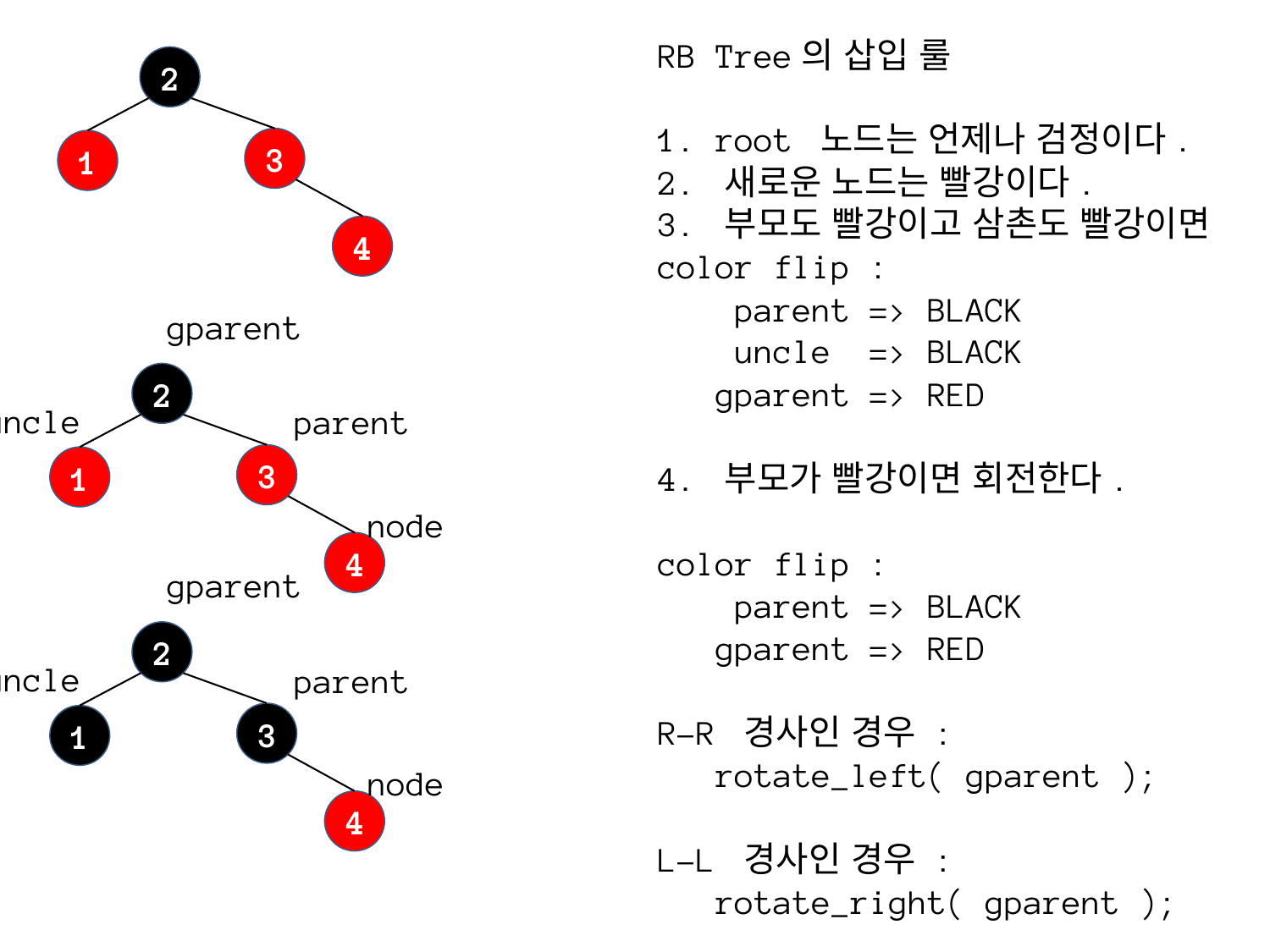

RB Tree의 삽입 룰

1. root 노드는 언제나 검정이다.
2. 새로운 노드는 빨강이다.
3. 부모도 빨강이고 삼촌도 빨강이면
color flip :
    parent => BLACK
    uncle  => BLACK
   gparent => RED

4. 부모가 빨강이면 회전한다.

color flip :
    parent => BLACK
   gparent => RED

R-R 경사인 경우 :
   rotate_left( gparent );

L-L 경사인 경우 :
   rotate_right( gparent );

2
3
1
4
gparent
2
uncle
parent
3
1
node
4
gparent
2
uncle
parent
3
1
node
4